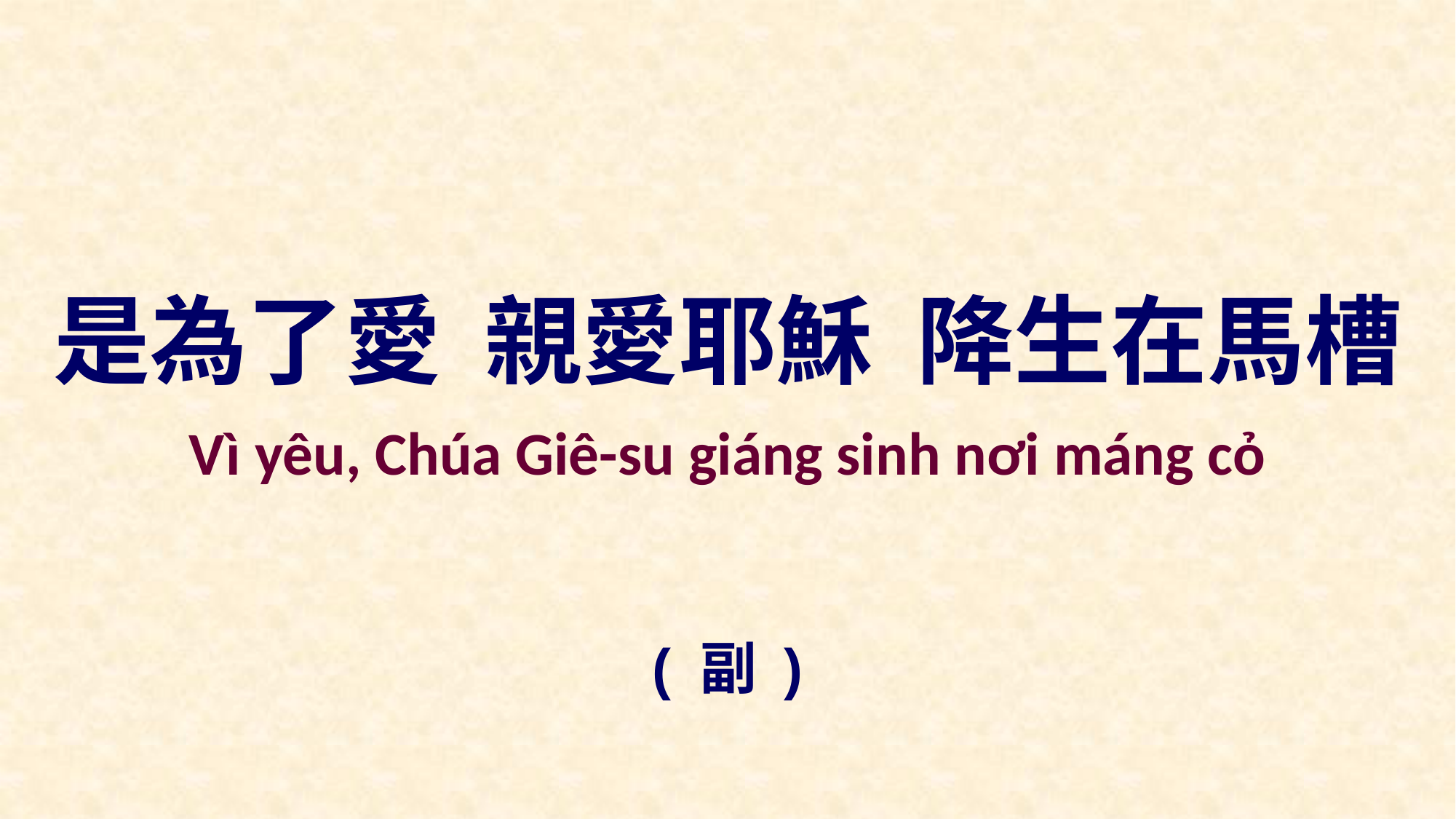

是為了愛  親愛耶穌  降生在馬槽
Vì yêu, Chúa Giê-su giáng sinh nơi máng cỏ
( 副 )